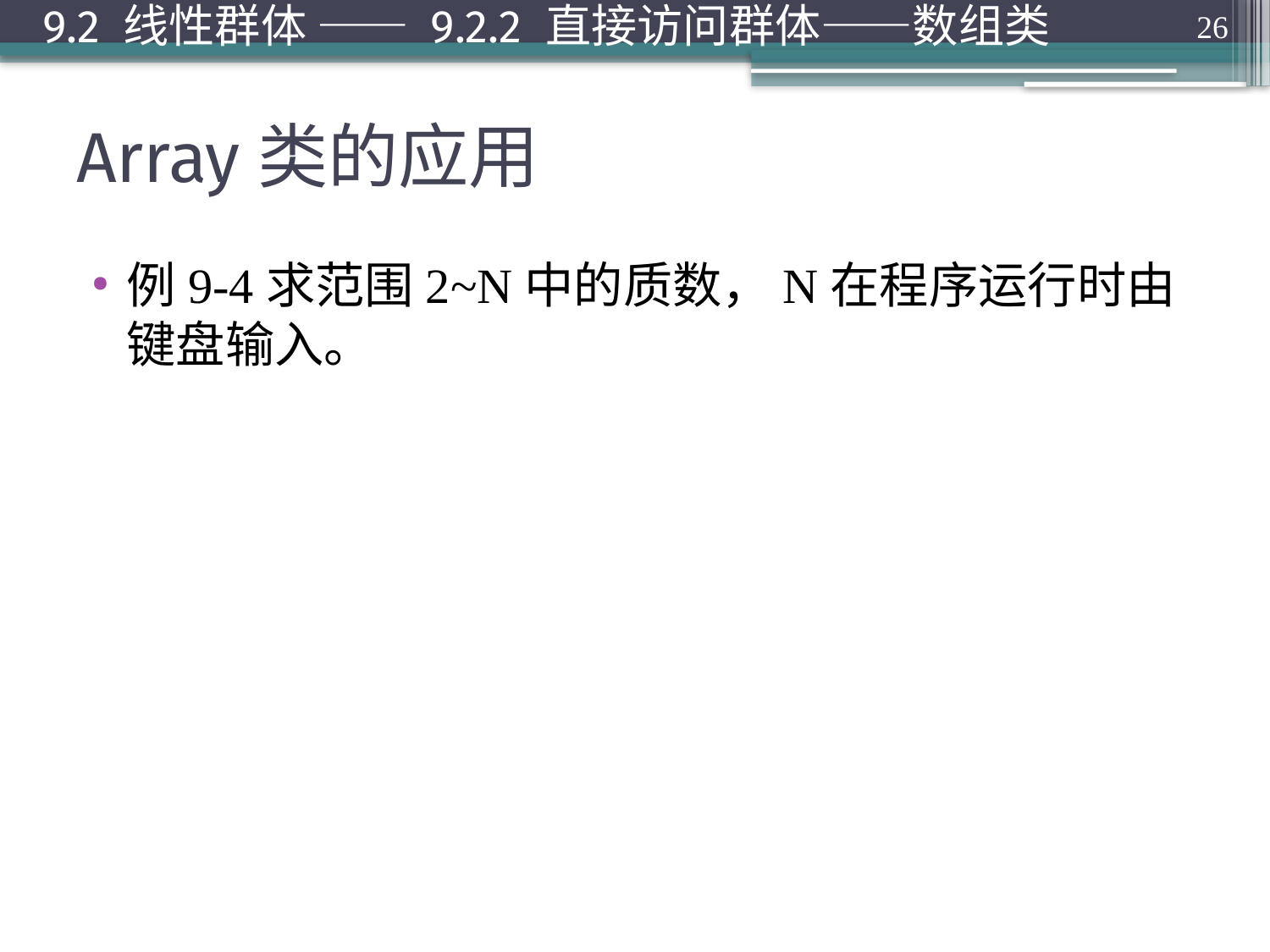

9.2 线性群体 —— 9.2.2 直接访问群体——数组类
26
# Array类的应用
例9-4求范围2~N中的质数，N在程序运行时由键盘输入。